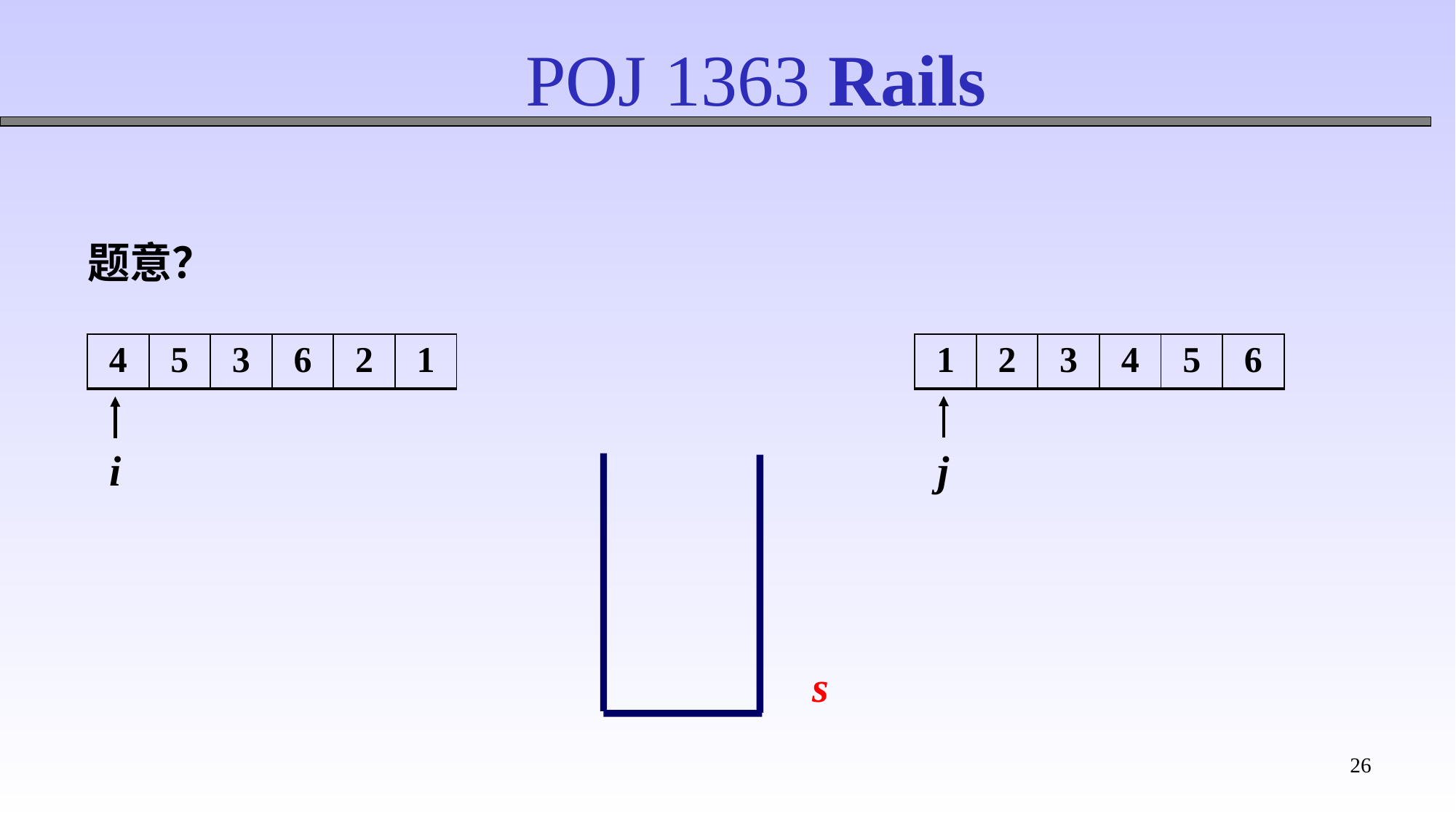

POJ 1363 Rails
题意？
| 4 | 5 | 3 | 6 | 2 | 1 |
| --- | --- | --- | --- | --- | --- |
| 1 | 2 | 3 | 4 | 5 | 6 |
| --- | --- | --- | --- | --- | --- |
j
i

s

26